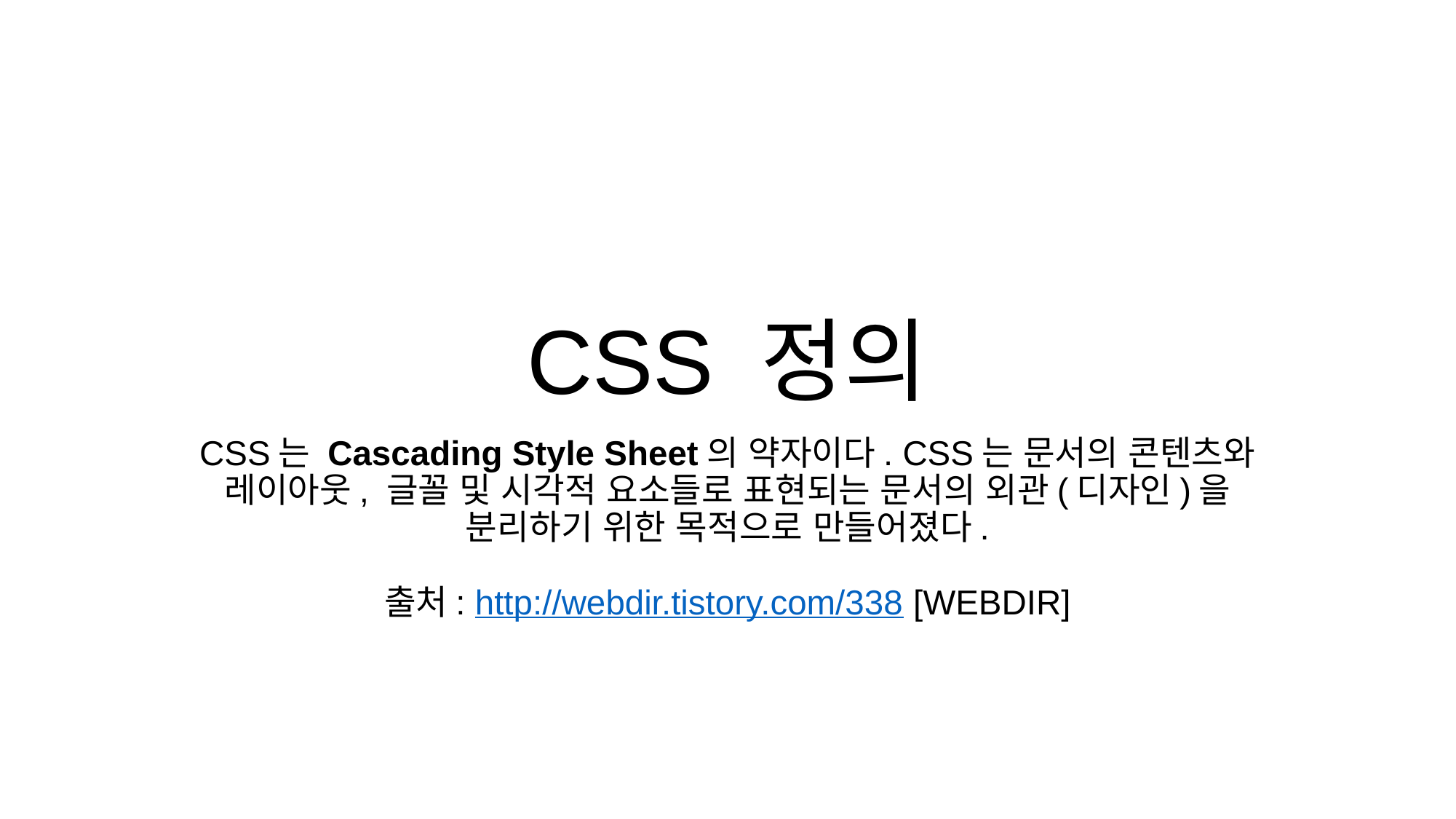

# CSS 정의
CSS는 Cascading Style Sheet의 약자이다. CSS는 문서의 콘텐츠와 레이아웃, 글꼴 및 시각적 요소들로 표현되는 문서의 외관(디자인)을 분리하기 위한 목적으로 만들어졌다.
출처: http://webdir.tistory.com/338 [WEBDIR]